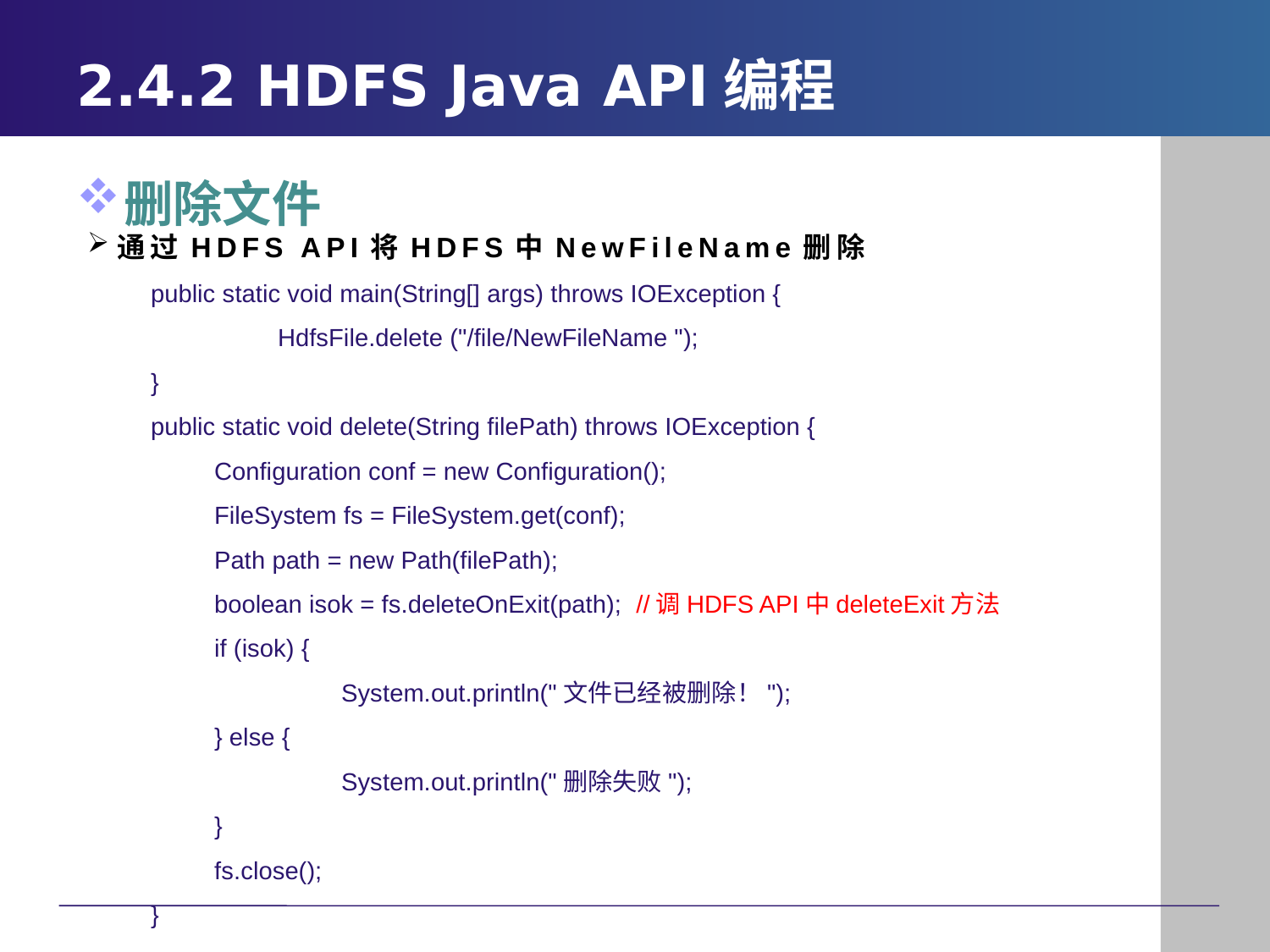

# 2.4.2 HDFS Java API编程
删除文件

通过HDFS API将HDFS中NewFileName删除
public static void main(String[] args) throws IOException {
	HdfsFile.delete ("/file/NewFileName ");
}
public static void delete(String filePath) throws IOException {
Configuration conf = new Configuration();
FileSystem fs = FileSystem.get(conf);
Path path = new Path(filePath);
boolean isok = fs.deleteOnExit(path);  //调HDFS API中deleteExit方法
if (isok) {
	System.out.println("文件已经被删除！");
} else {
	System.out.println("删除失败");
}
fs.close();
}